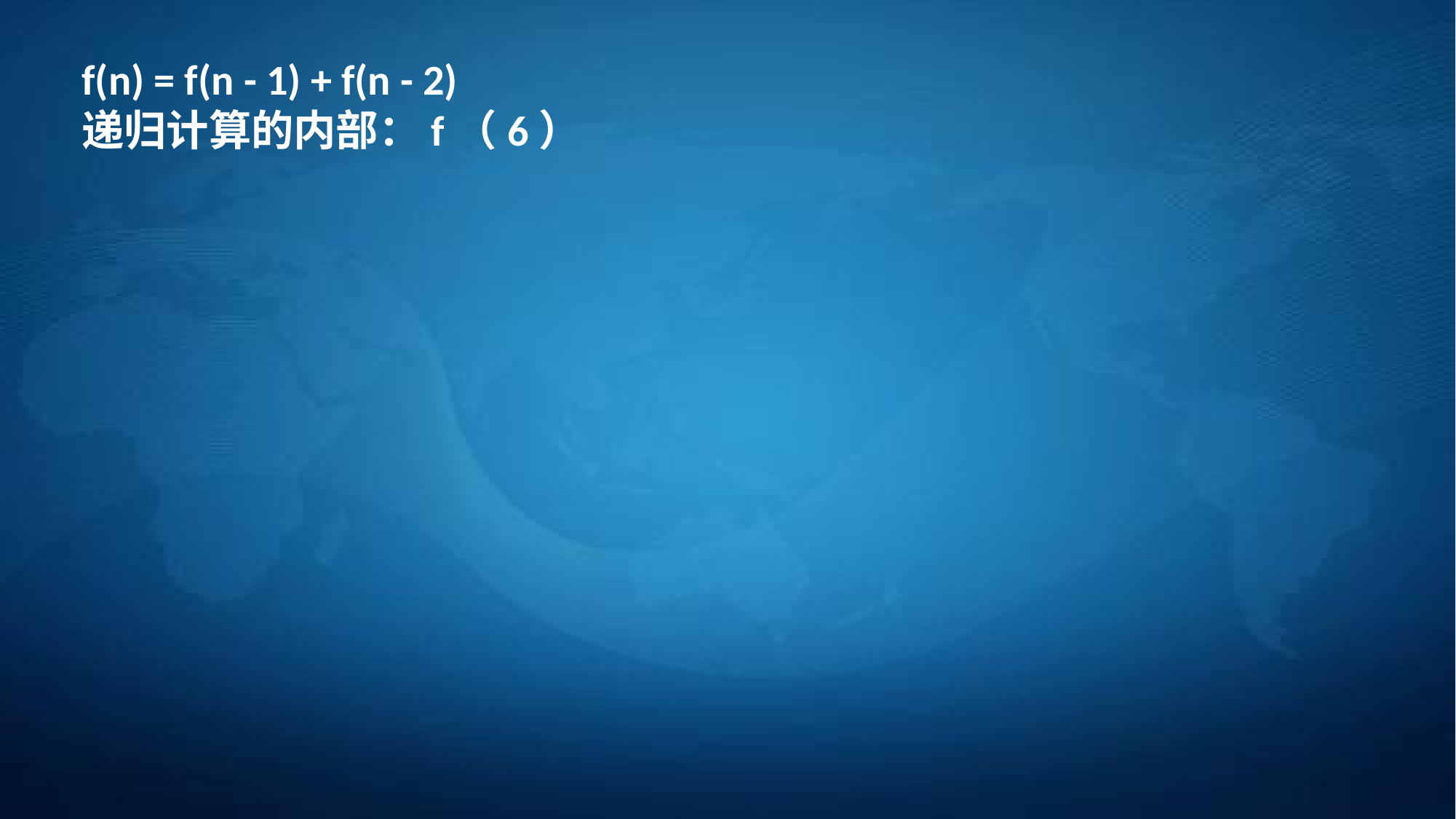

f(n) = f(n - 1) + f(n - 2)
递归计算的内部：f（6）